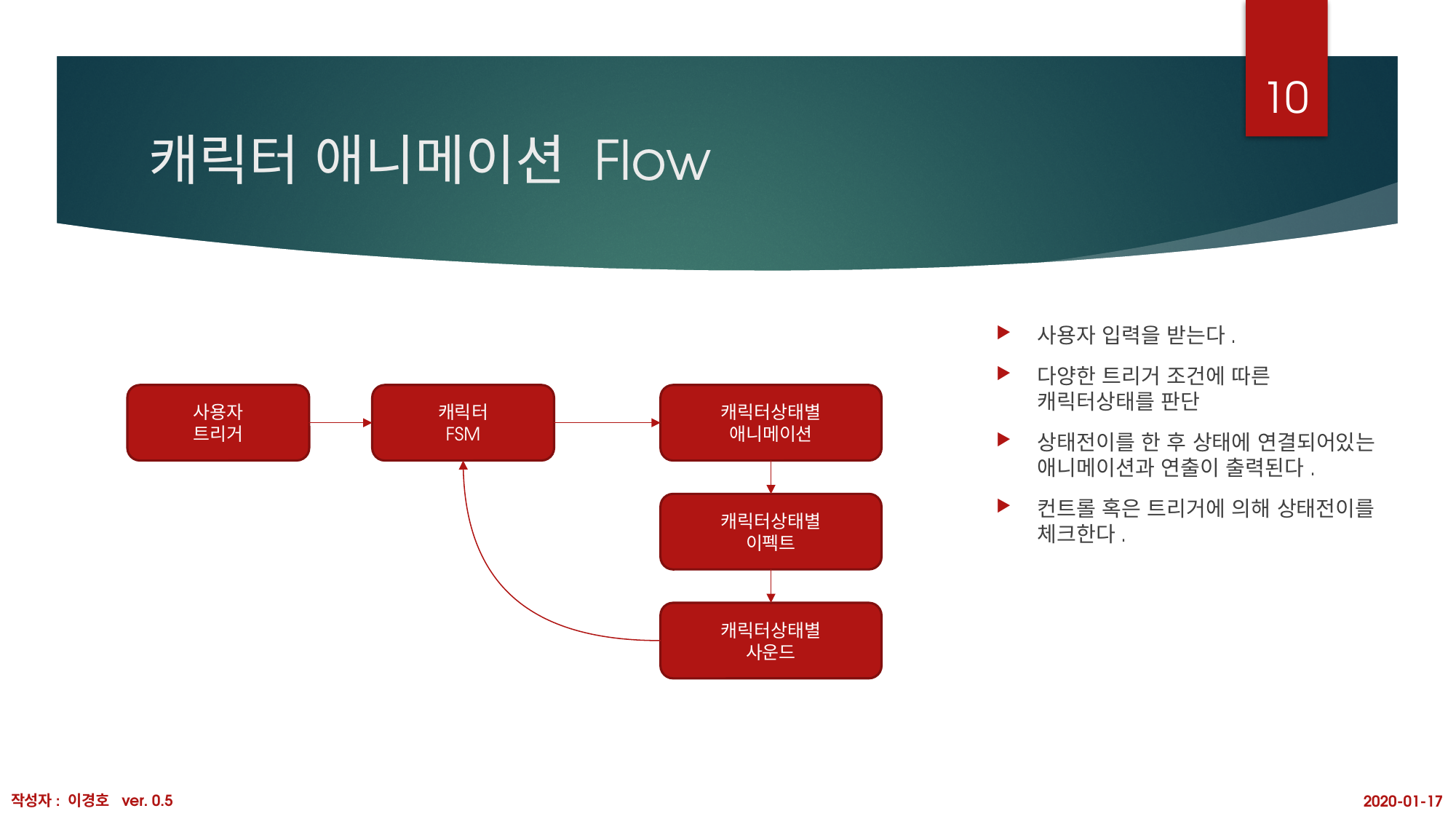

10
# 캐릭터 애니메이션 Flow
사용자 입력을 받는다.
다양한 트리거 조건에 따른 캐릭터상태를 판단
상태전이를 한 후 상태에 연결되어있는 애니메이션과 연출이 출력된다.
컨트롤 혹은 트리거에 의해 상태전이를 체크한다.

사용자
트리거
캐릭터
FSM
캐릭터상태별
애니메이션
캐릭터상태별
이펙트
캐릭터상태별
사운드
작성자: 이경호  ver. 0.5
2020-01-17